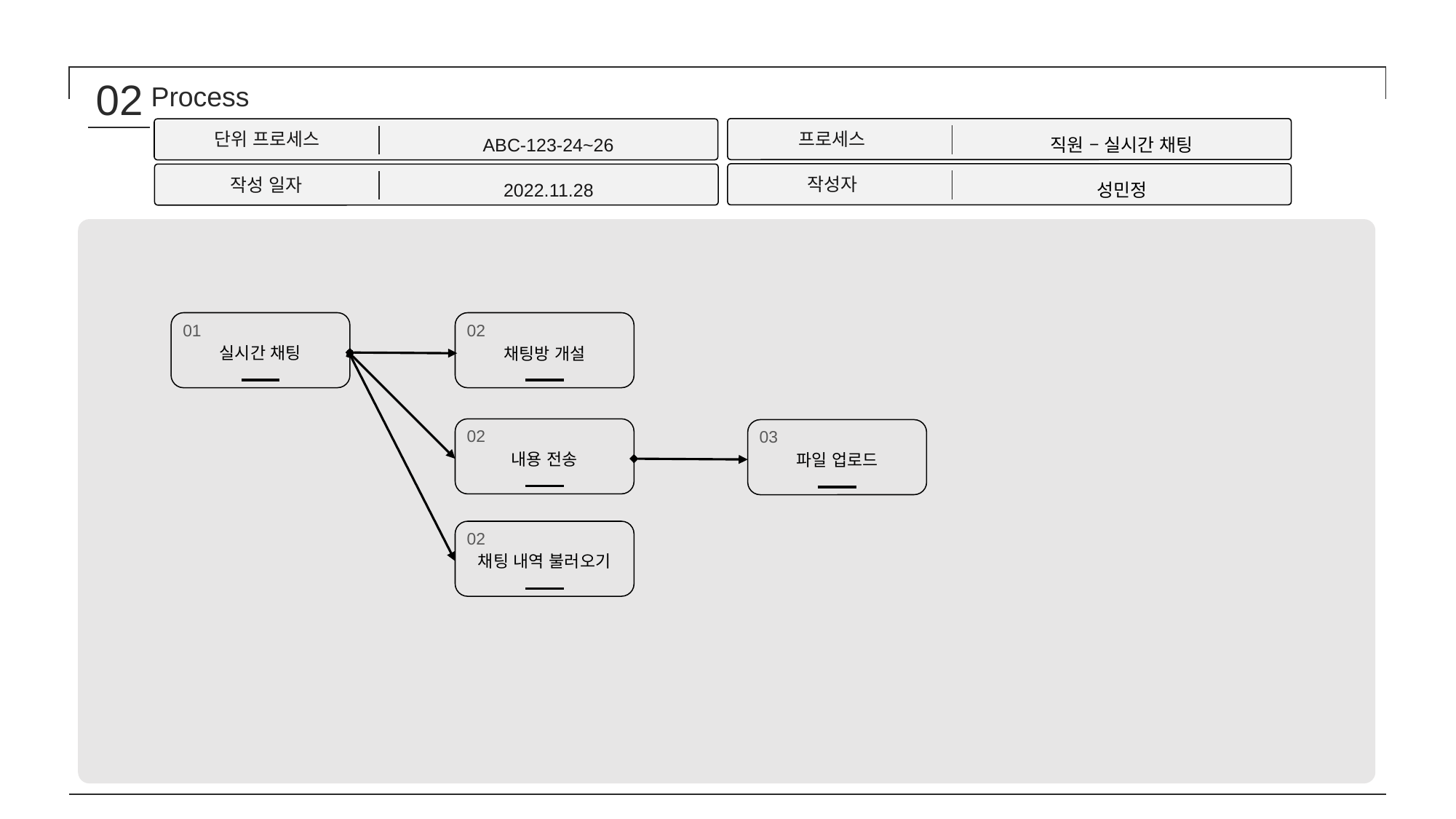

02
Process

프로세스
직원 – 실시간 채팅

단위 프로세스
ABC-123-24~26

작성자
성민정

작성 일자
2022.11.28

01
실시간 채팅

02
채팅방 개설

02
내용 전송

03
파일 업로드

02
채팅 내역 불러오기